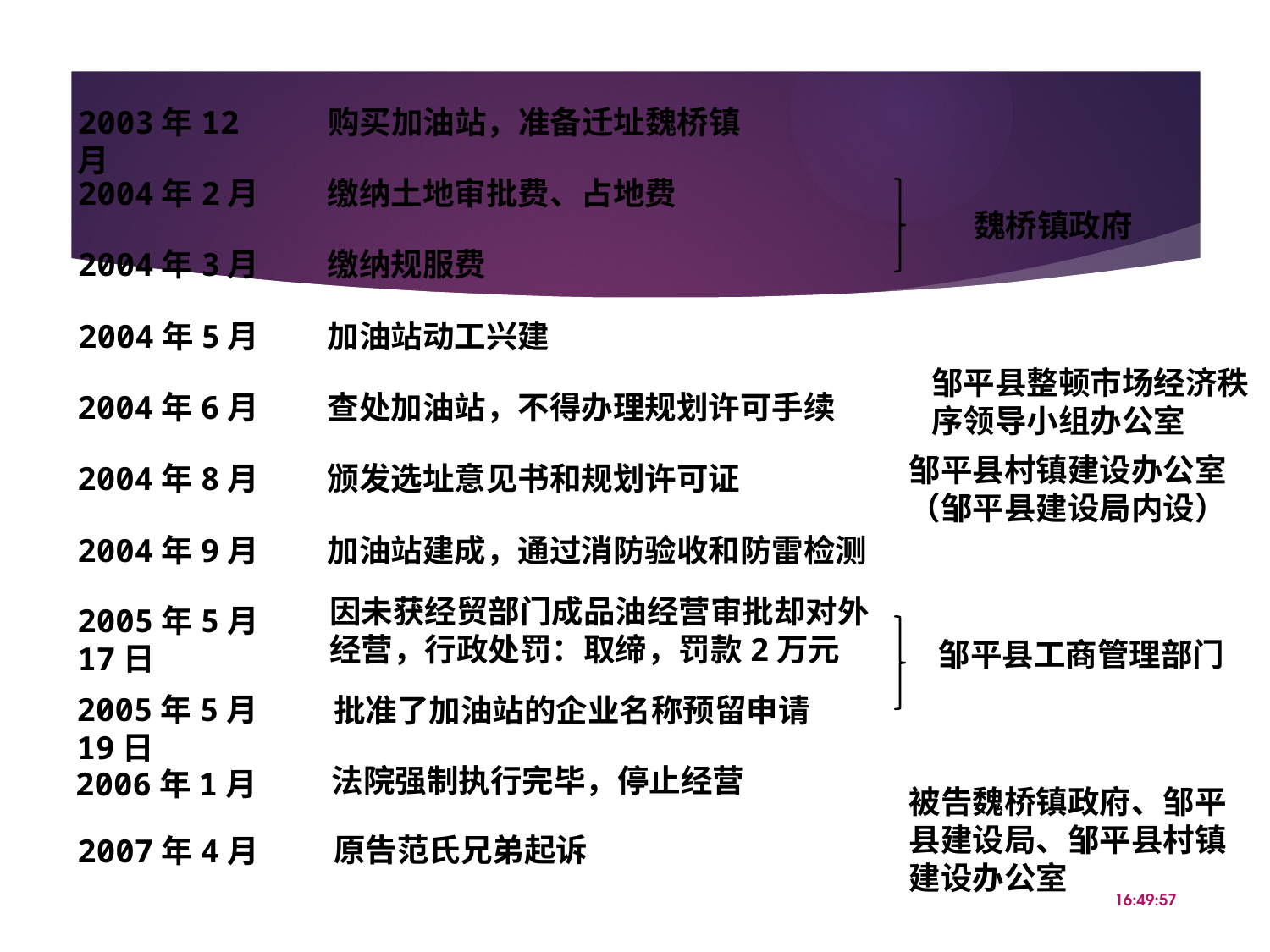

36
2003年12月
购买加油站，准备迁址魏桥镇
2004年2月
缴纳土地审批费、占地费

魏桥镇政府
2004年3月
缴纳规服费
2004年5月
加油站动工兴建
邹平县整顿市场经济秩序领导小组办公室
2004年6月
查处加油站，不得办理规划许可手续
邹平县村镇建设办公室（邹平县建设局内设）
2004年8月
颁发选址意见书和规划许可证
2004年9月
加油站建成，通过消防验收和防雷检测
因未获经贸部门成品油经营审批却对外经营，行政处罚：取缔，罚款2万元
2005年5月17日

邹平县工商管理部门
2005年5月19日
批准了加油站的企业名称预留申请
法院强制执行完毕，停止经营
2006年1月
被告魏桥镇政府、邹平县建设局、邹平县村镇建设办公室
原告范氏兄弟起诉
2007年4月
16:49:57